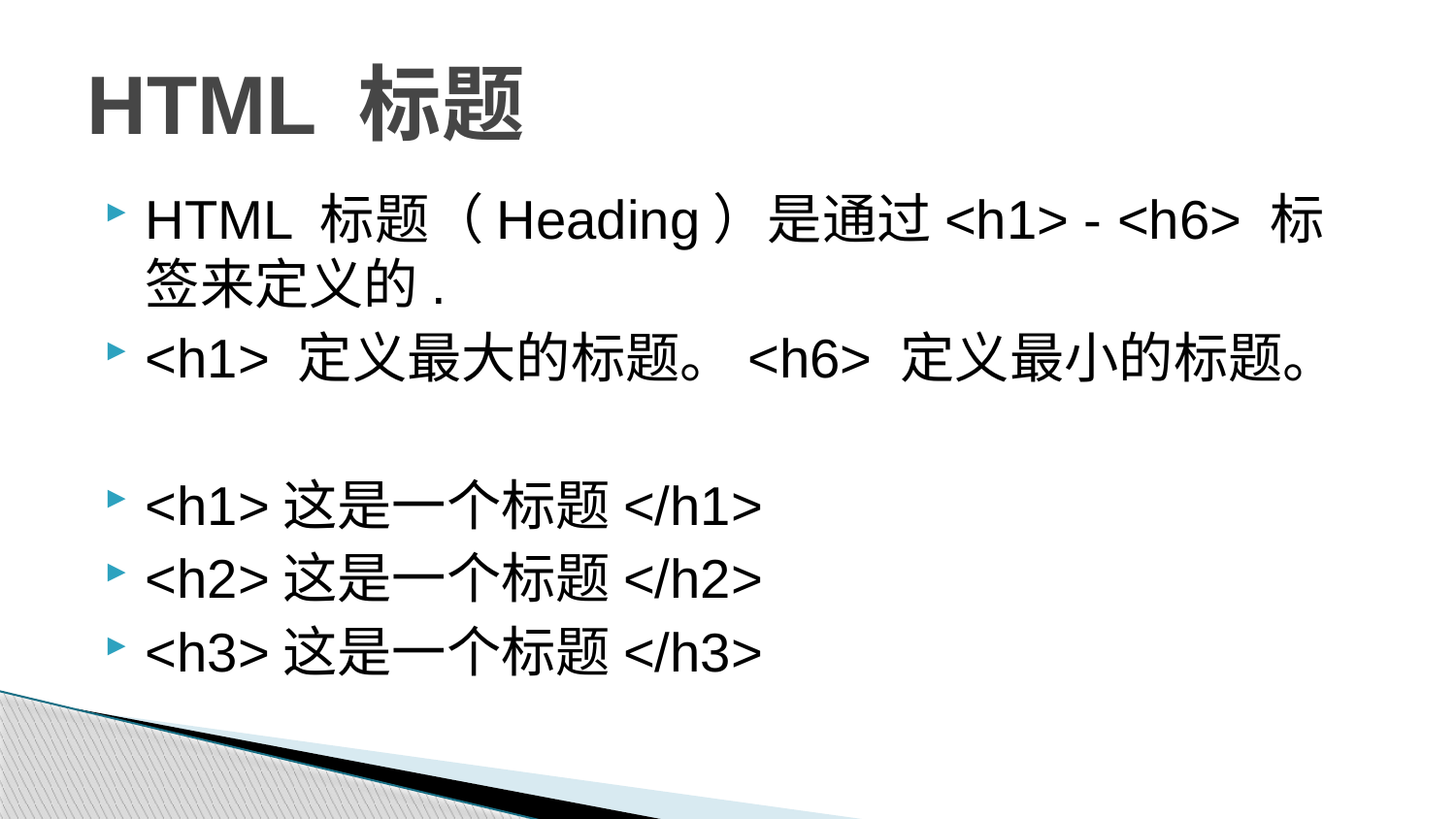

# HTML 标题
HTML 标题（Heading）是通过<h1> - <h6> 标签来定义的.
<h1> 定义最大的标题。<h6> 定义最小的标题。

<h1>这是一个标题</h1>
<h2>这是一个标题</h2>
<h3>这是一个标题</h3>